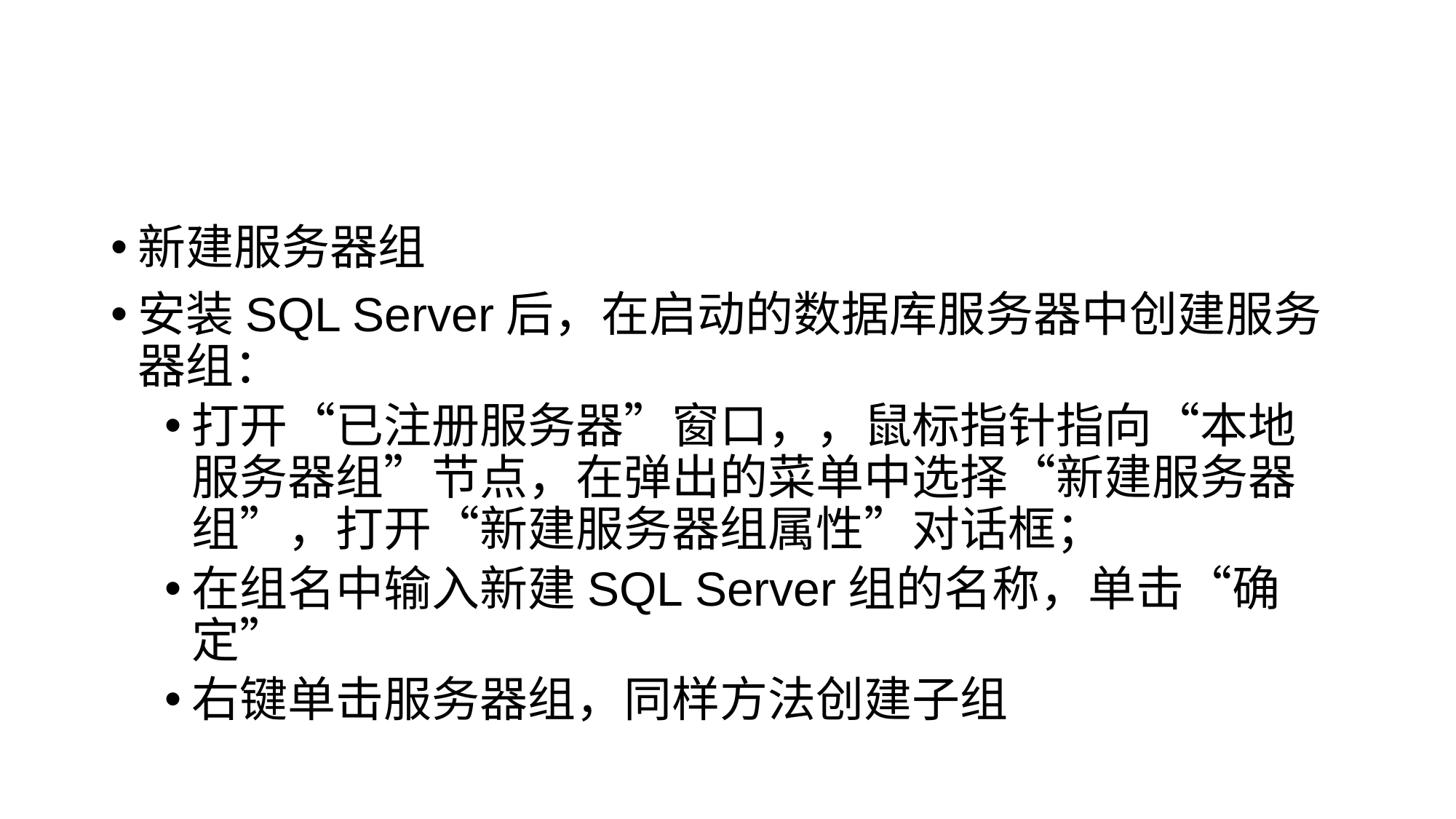

#
新建服务器组
安装SQL Server后，在启动的数据库服务器中创建服务器组：
打开“已注册服务器”窗口，，鼠标指针指向“本地服务器组”节点，在弹出的菜单中选择“新建服务器组”，打开“新建服务器组属性”对话框；
在组名中输入新建SQL Server组的名称，单击“确定”
右键单击服务器组，同样方法创建子组